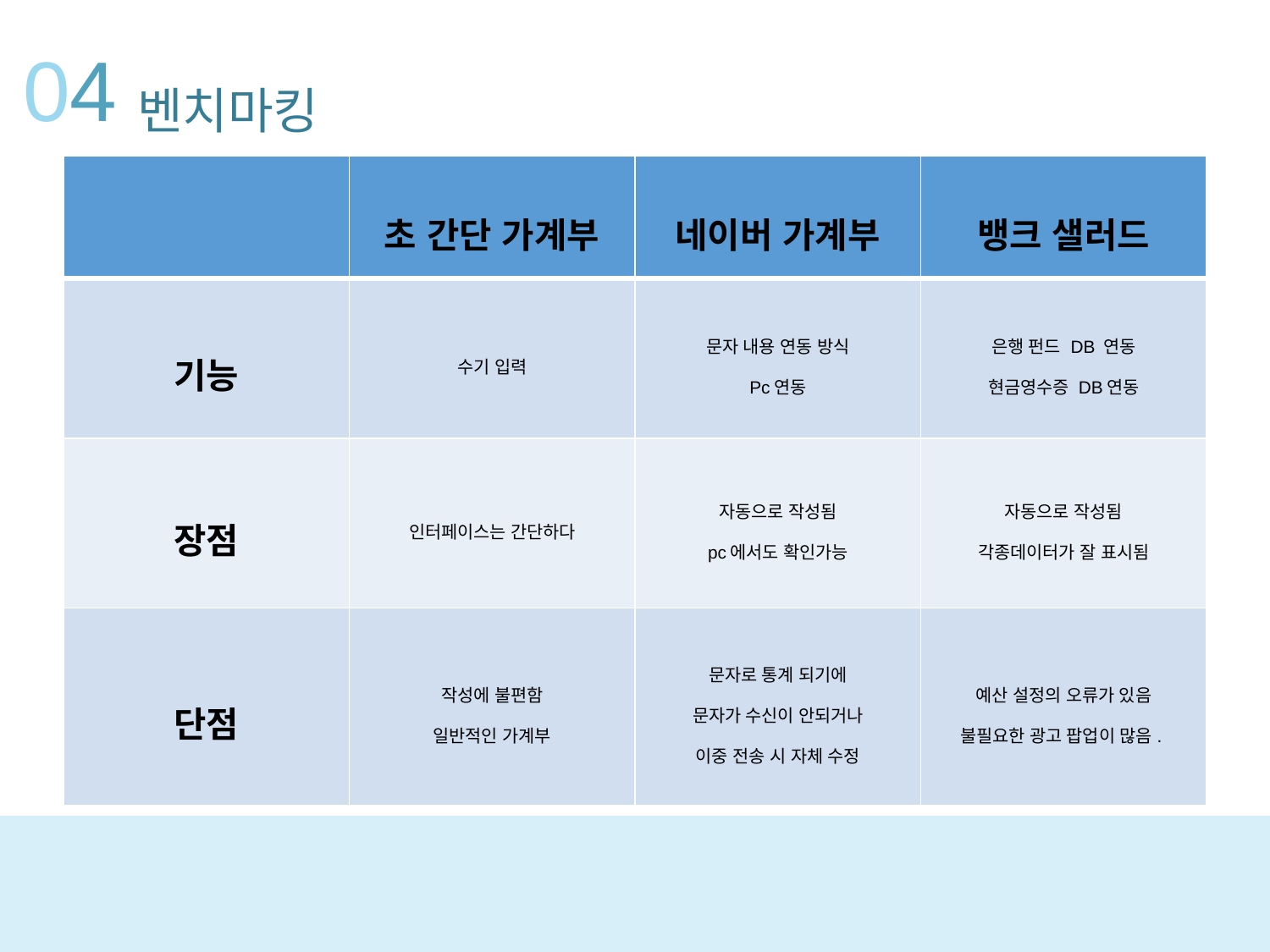

04
벤치마킹
|  | 초 간단 가계부 | 네이버 가계부 | 뱅크 샐러드 |
| --- | --- | --- | --- |
| 기능 | 수기 입력 | 문자 내용 연동 방식 Pc연동 | 은행 펀드 DB 연동 현금영수증 DB연동 |
| 장점 | 인터페이스는 간단하다 | 자동으로 작성됨 pc에서도 확인가능 | 자동으로 작성됨 각종데이터가 잘 표시됨 |
| 단점 | 작성에 불편함 일반적인 가계부 | 문자로 통계 되기에 문자가 수신이 안되거나 이중 전송 시 자체 수정 | 예산 설정의 오류가 있음 불필요한 광고 팝업이 많음. |